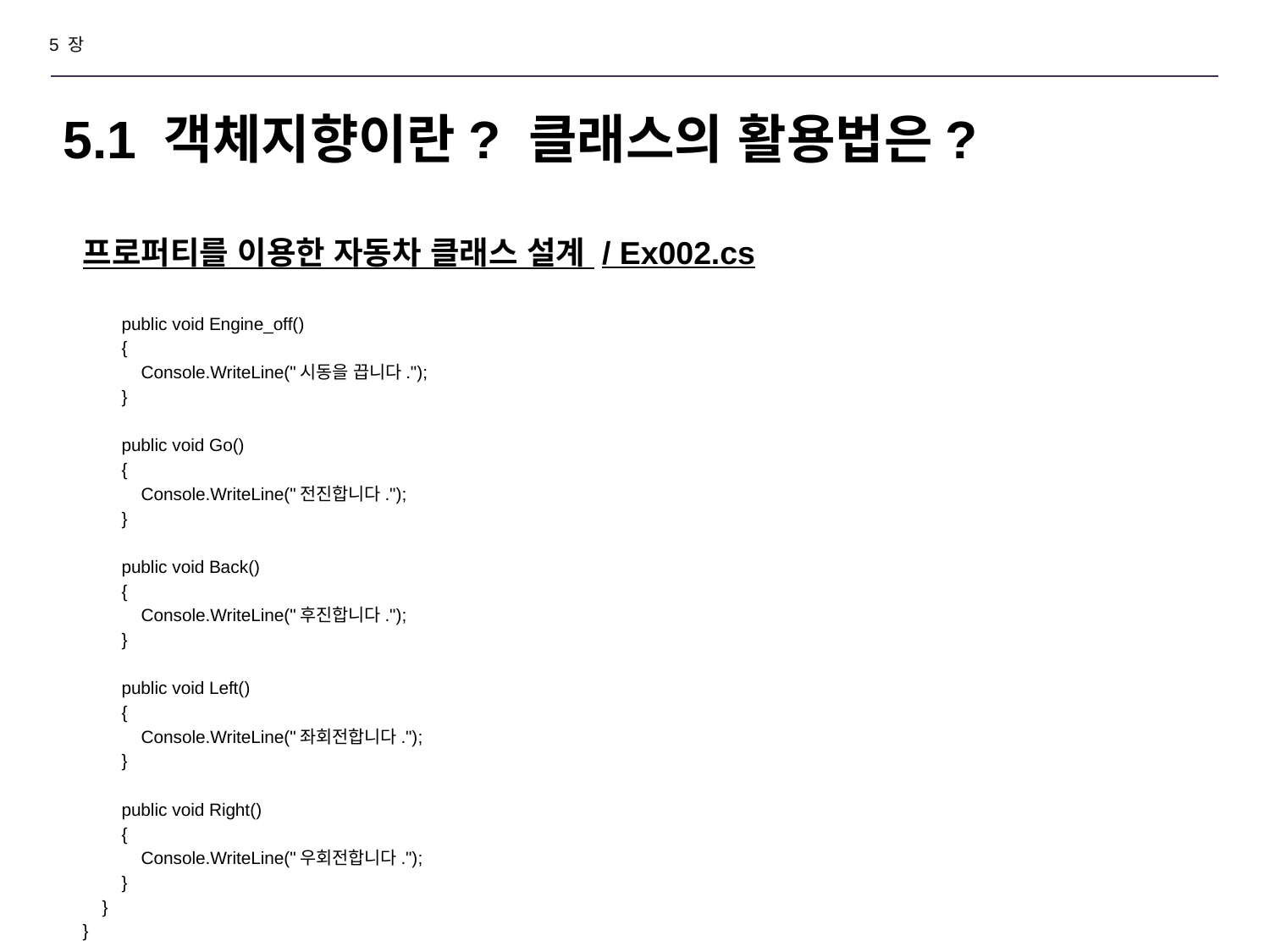

5 장
# 5.1 객체지향이란? 클래스의 활용법은?
프로퍼티를 이용한 자동차 클래스 설계 / Ex002.cs

        public void Engine_off()
        {
            Console.WriteLine("시동을 끕니다.");
        }

        public void Go()
        {
            Console.WriteLine("전진합니다.");
        }

        public void Back()
        {
            Console.WriteLine("후진합니다.");
        }

        public void Left()
        {
            Console.WriteLine("좌회전합니다.");
        }

        public void Right()
        {
            Console.WriteLine("우회전합니다.");
        }
    }
}